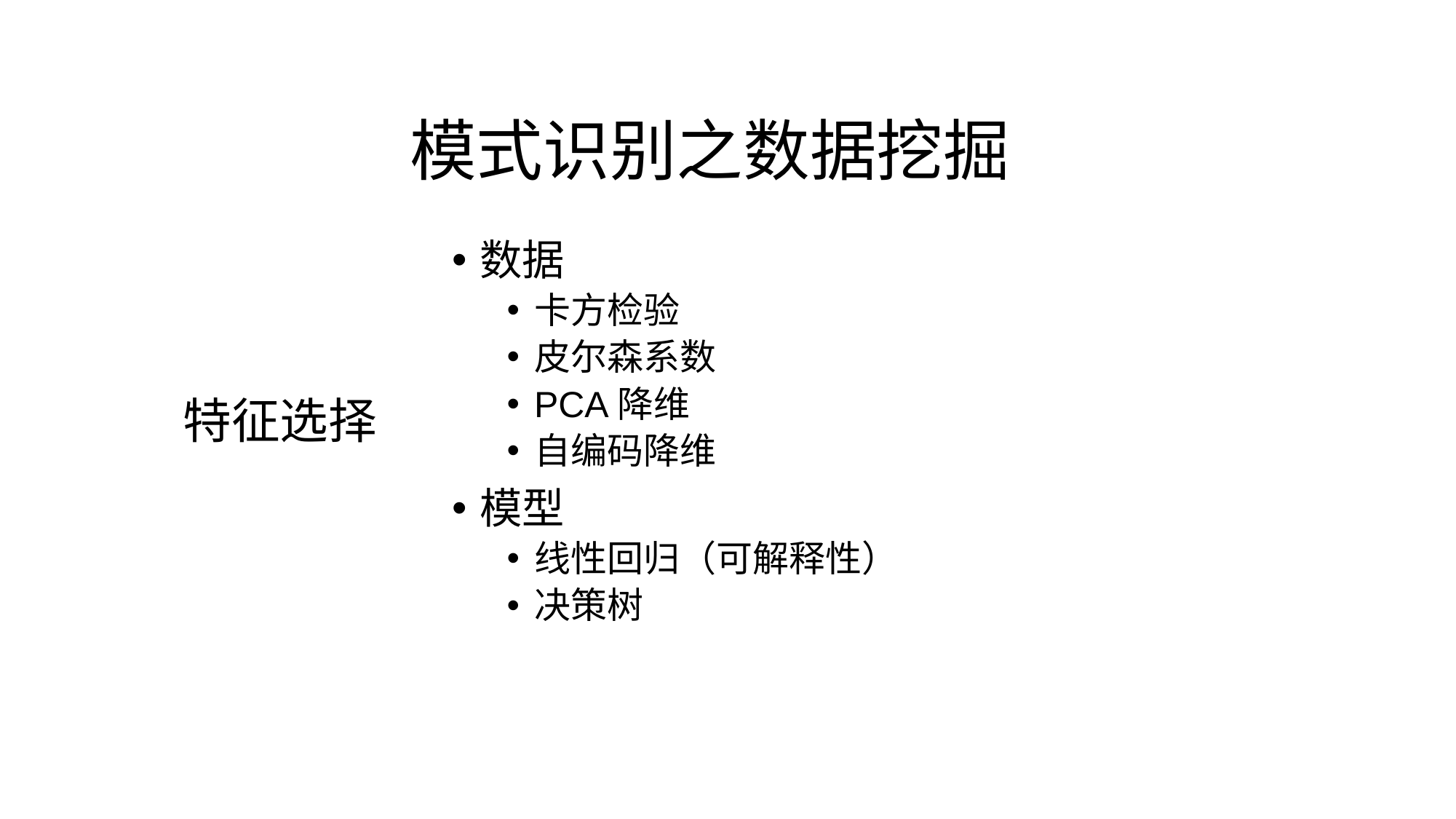

# 模式识别之数据挖掘
数据
卡方检验
皮尔森系数
PCA降维
自编码降维
模型
线性回归（可解释性）
决策树
特征选择